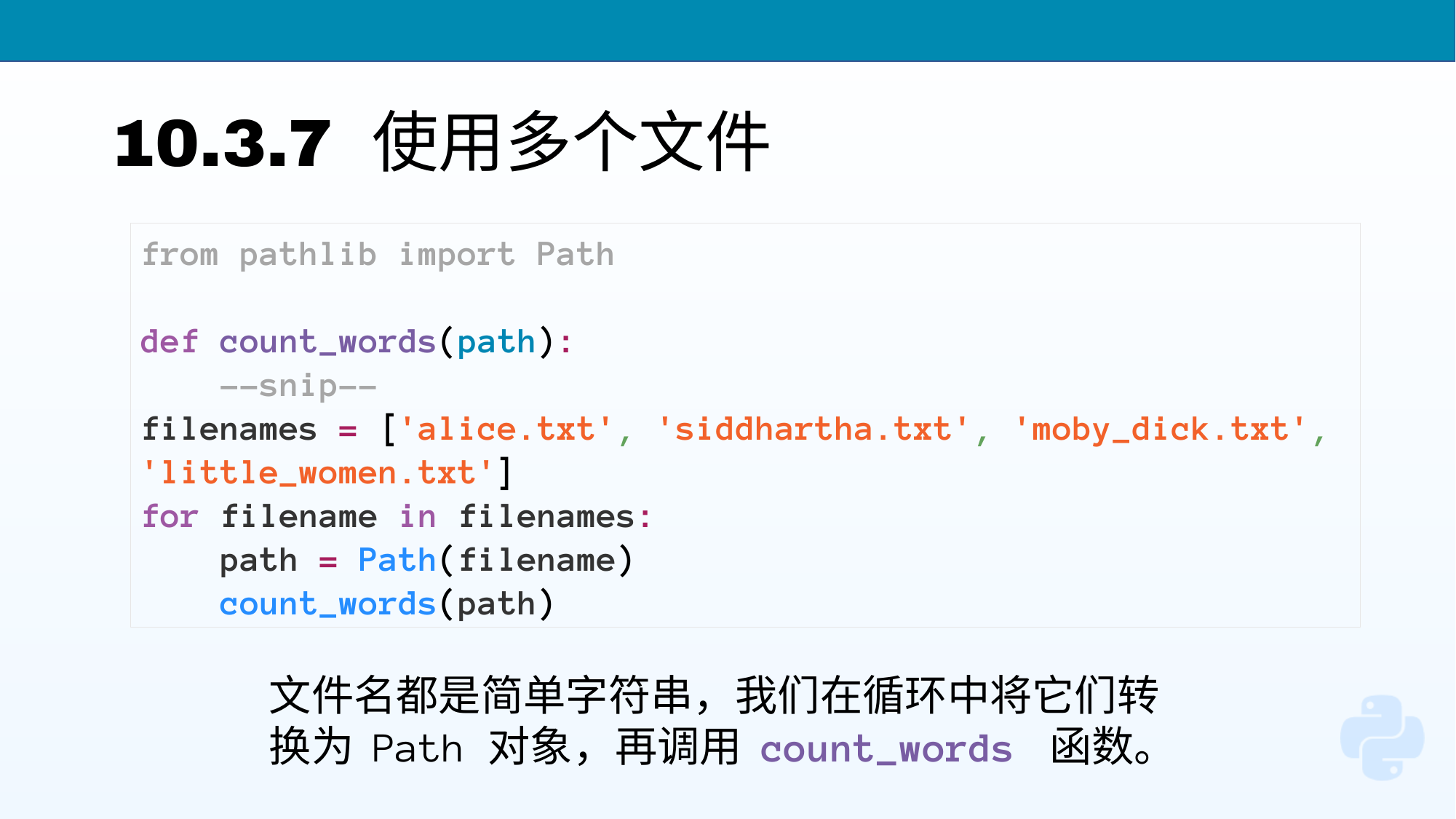

# 10.3.7 使用多个文件
from pathlib import Path
def count_words(path):
    --snip--
filenames = ['alice.txt', 'siddhartha.txt', 'moby_dick.txt',
'little_women.txt']
for filename in filenames:
    path = Path(filename)
    count_words(path)

文件名都是简单字符串，我们在循环中将它们转换为 Path 对象，再调用 count_words 函数。